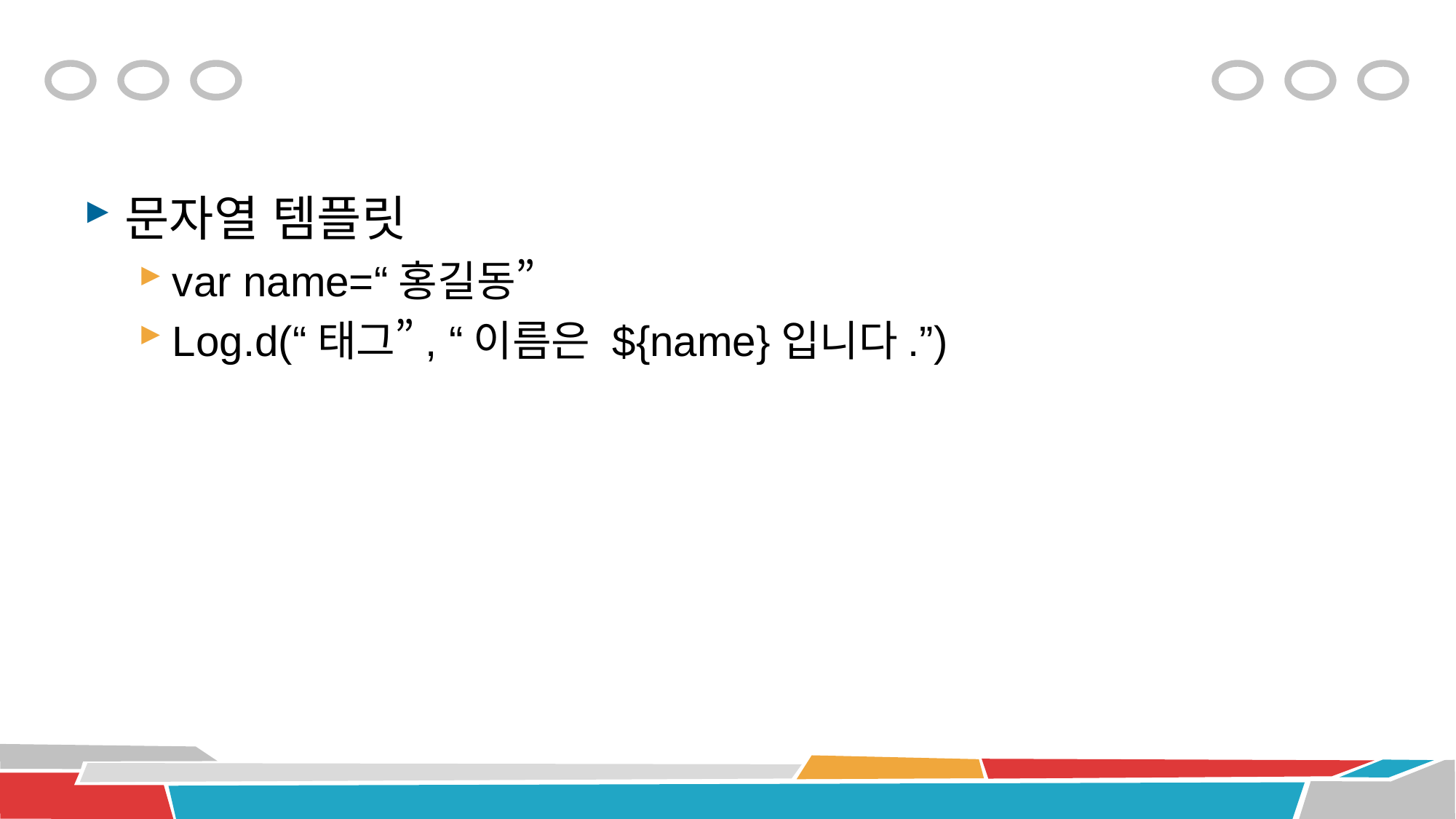

#
문자열 템플릿
var name=“홍길동”
Log.d(“태그”, “이름은 ${name}입니다.”)